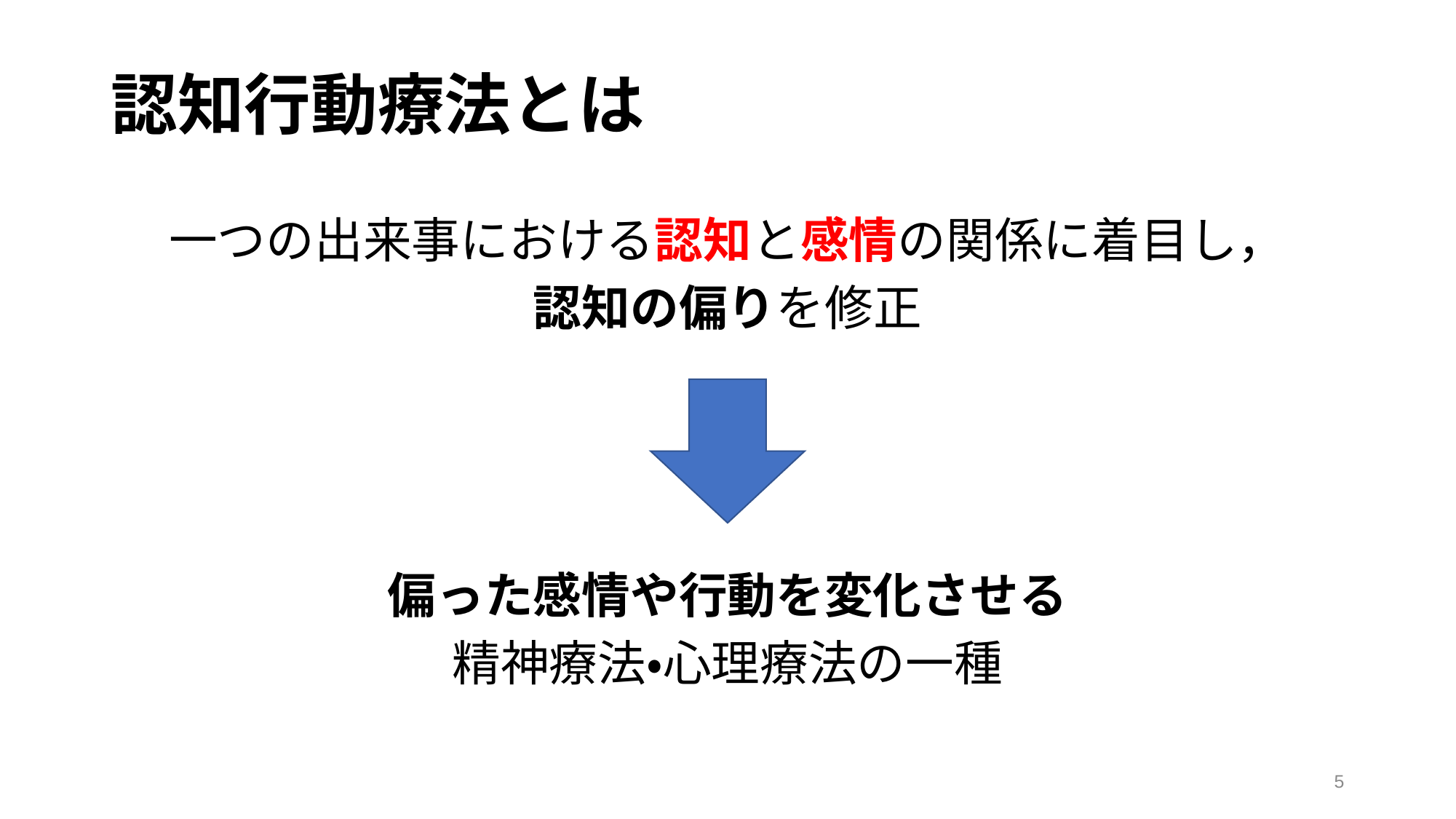

# 認知行動療法とは
一つの出来事における認知と感情の関係に着目し，
認知の偏りを修正

偏った感情や行動を変化させる
精神療法・心理療法の一種
5